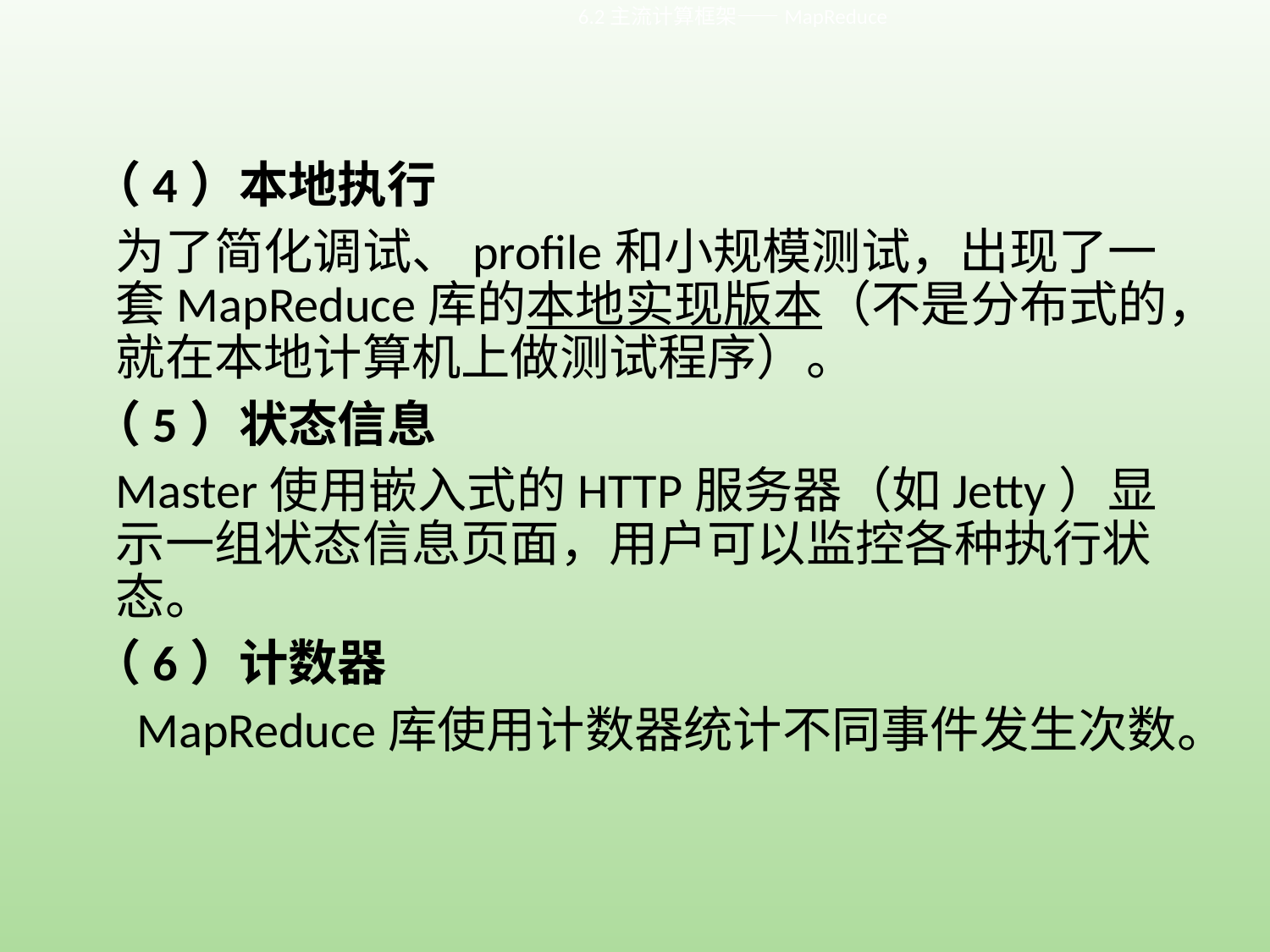

6.2主流计算框架——MapReduce
（4）本地执行
为了简化调试、profile和小规模测试，出现了一套MapReduce库的本地实现版本（不是分布式的，就在本地计算机上做测试程序）。
（5）状态信息
Master使用嵌入式的HTTP服务器（如Jetty）显示一组状态信息页面，用户可以监控各种执行状态。
（6）计数器
    MapReduce库使用计数器统计不同事件发生次数。